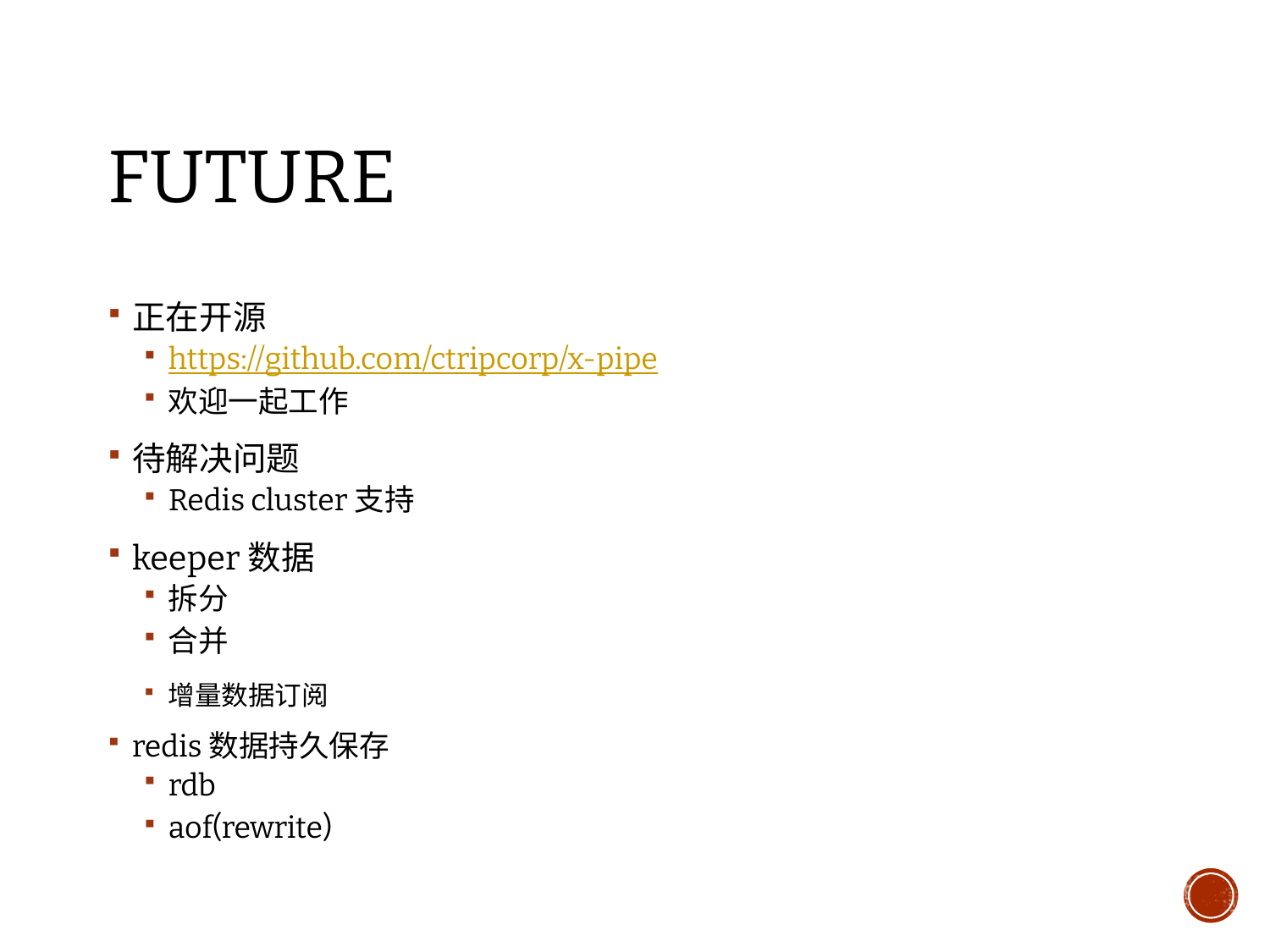

# Future
正在开源
https://github.com/ctripcorp/x-pipe
欢迎一起工作
待解决问题
Redis cluster支持
keeper数据
拆分
合并
增量数据订阅
redis数据持久保存
rdb
aof(rewrite)